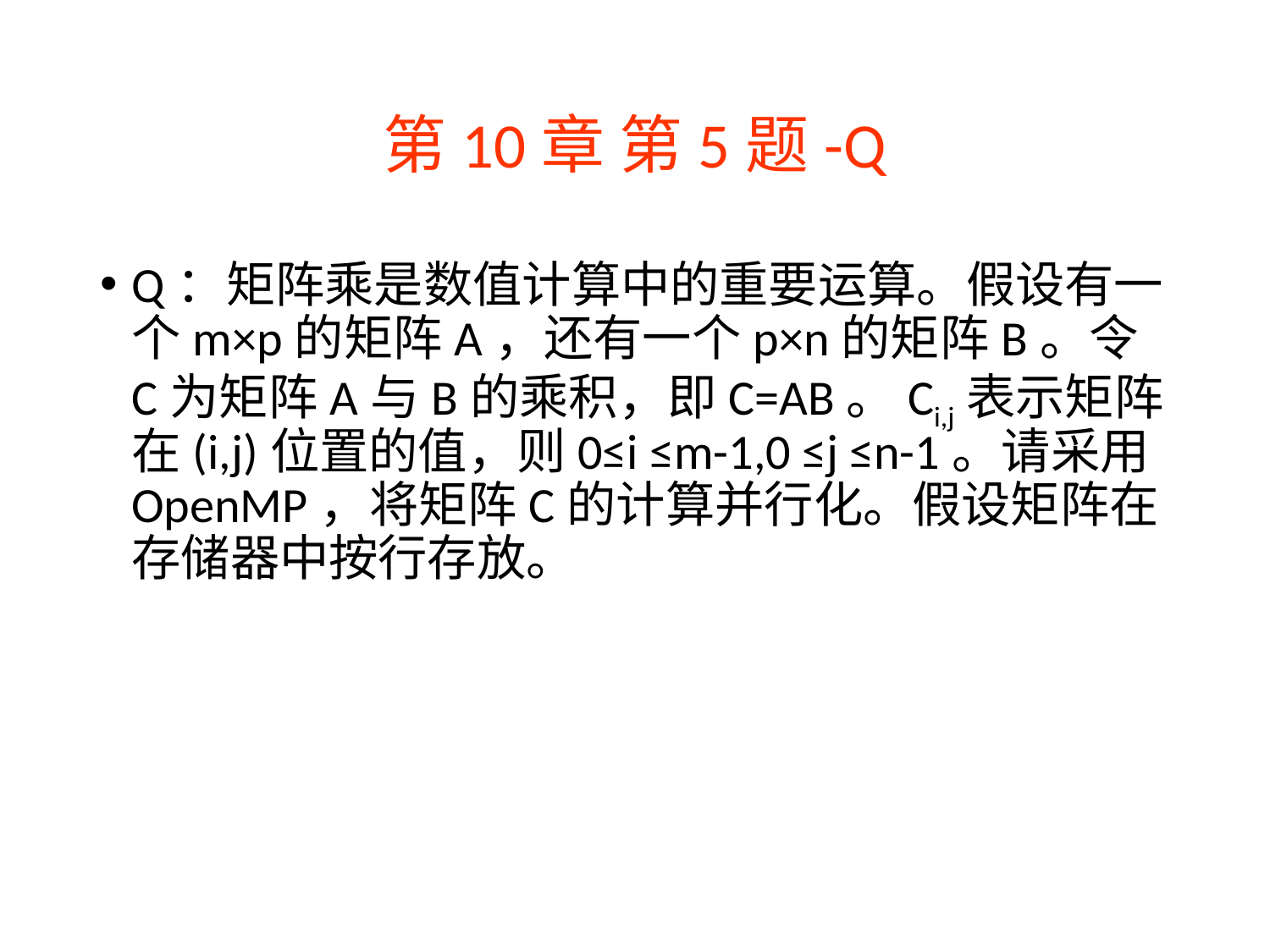

# 第10章 第5题-Q
Q：矩阵乘是数值计算中的重要运算。假设有一个m×p的矩阵A，还有一个p×n的矩阵B。令C为矩阵A与B的乘积，即C=AB。Ci,j表示矩阵在(i,j)位置的值，则0≤i ≤m-1,0 ≤j ≤n-1。请采用OpenMP，将矩阵C的计算并行化。假设矩阵在存储器中按行存放。